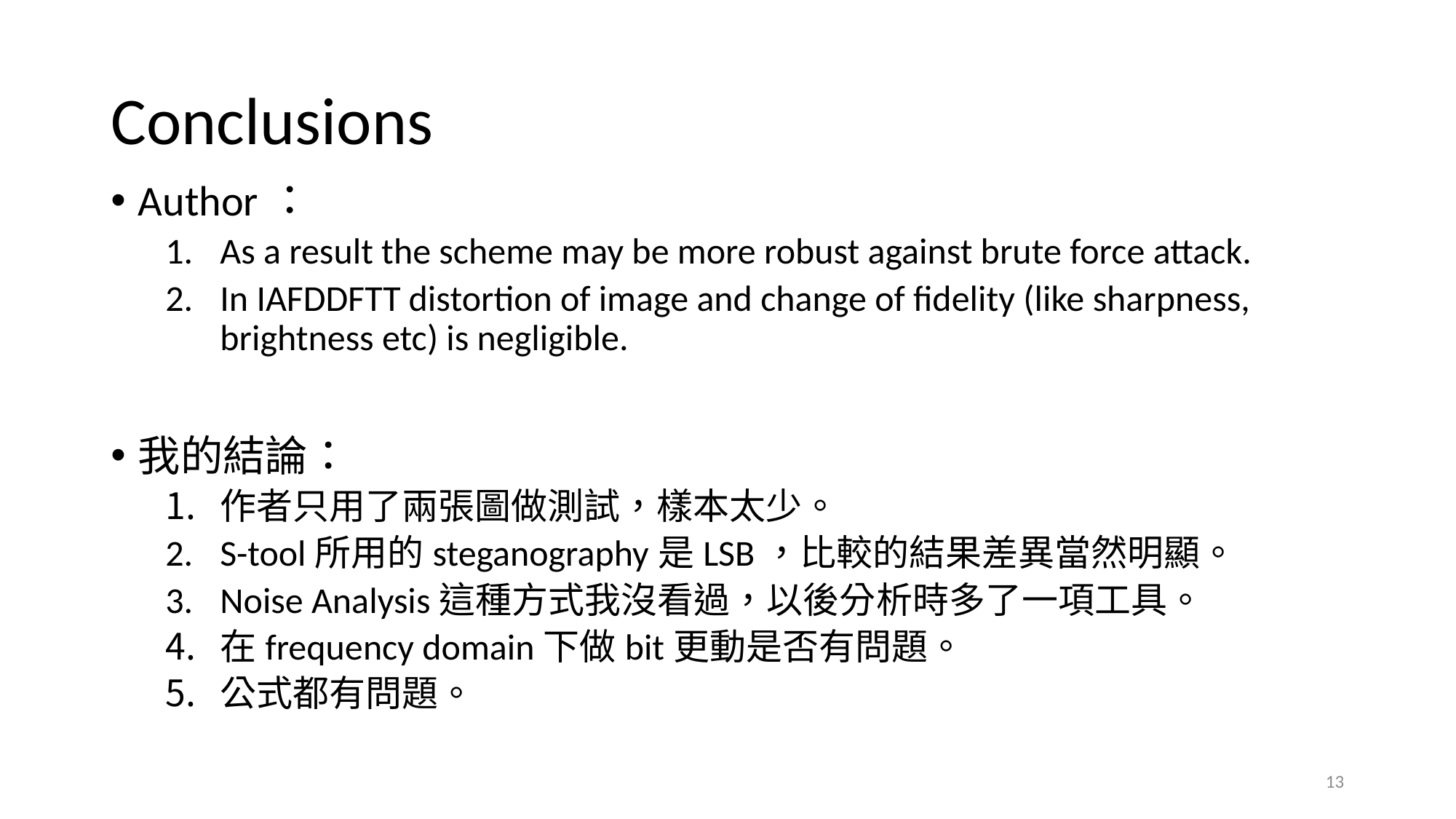

# Conclusions
Author：
As a result the scheme may be more robust against brute force attack.
In IAFDDFTT distortion of image and change of fidelity (like sharpness, brightness etc) is negligible.

我的結論：
作者只用了兩張圖做測試，樣本太少。
S-tool所用的steganography是LSB，比較的結果差異當然明顯。
Noise Analysis這種方式我沒看過，以後分析時多了一項工具。
在frequency domain下做bit更動是否有問題。
公式都有問題。
13